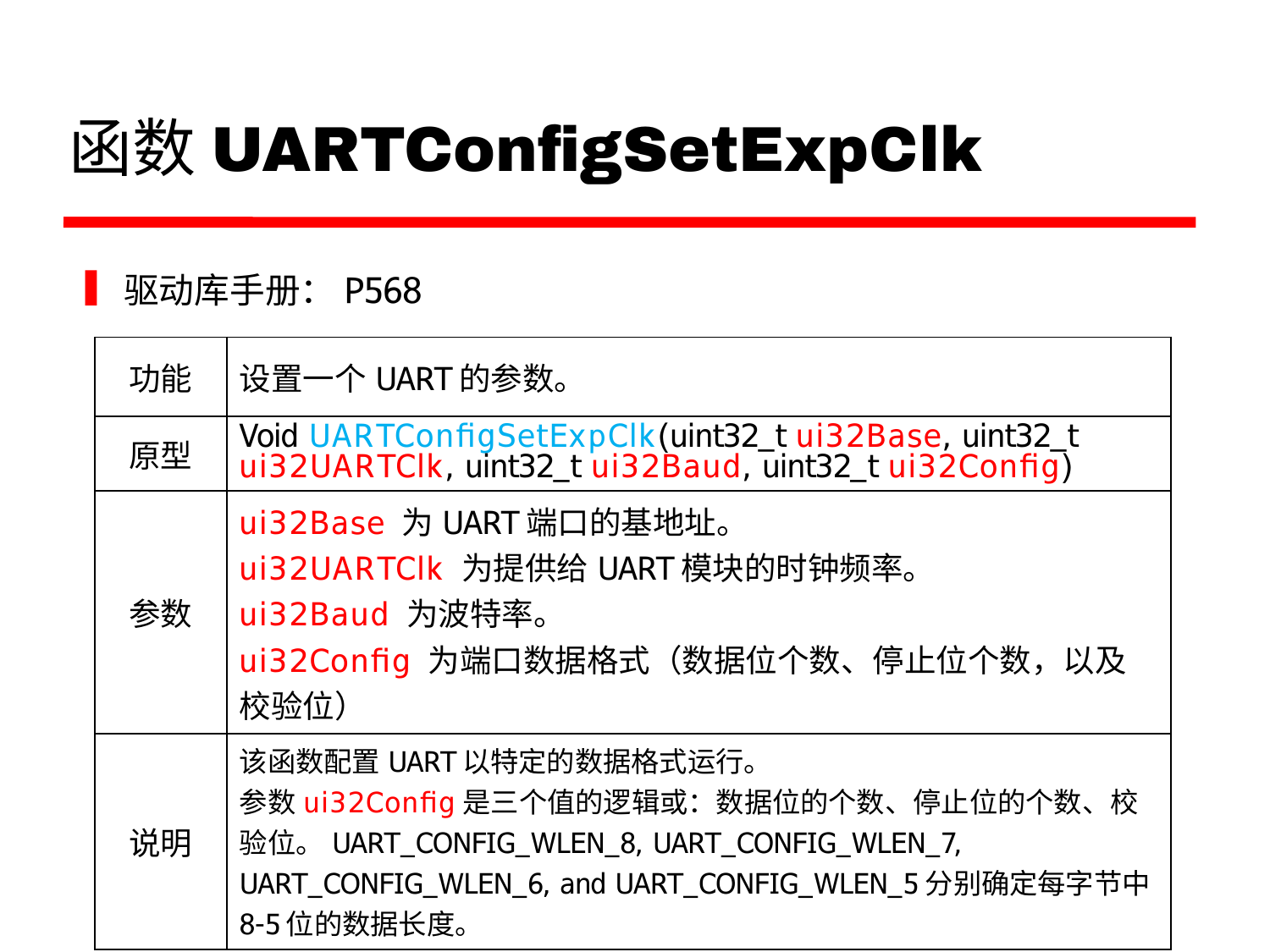

# 函数UARTConfigSetExpClk
驱动库手册：P568
| 功能 | 设置一个UART的参数。 |
| --- | --- |
| 原型 | Void UARTConfigSetExpClk(uint32\_t ui32Base, uint32\_t ui32UARTClk, uint32\_t ui32Baud, uint32\_t ui32Config) |
| 参数 | ui32Base 为UART端口的基地址。 ui32UARTClk 为提供给UART模块的时钟频率。 ui32Baud 为波特率。 ui32Config 为端口数据格式（数据位个数、停止位个数，以及校验位） |
| 说明 | 该函数配置UART以特定的数据格式运行。 参数ui32Config是三个值的逻辑或：数据位的个数、停止位的个数、校验位。UART\_CONFIG\_WLEN\_8, UART\_CONFIG\_WLEN\_7, UART\_CONFIG\_WLEN\_6, and UART\_CONFIG\_WLEN\_5分别确定每字节中8-5位的数据长度。 |